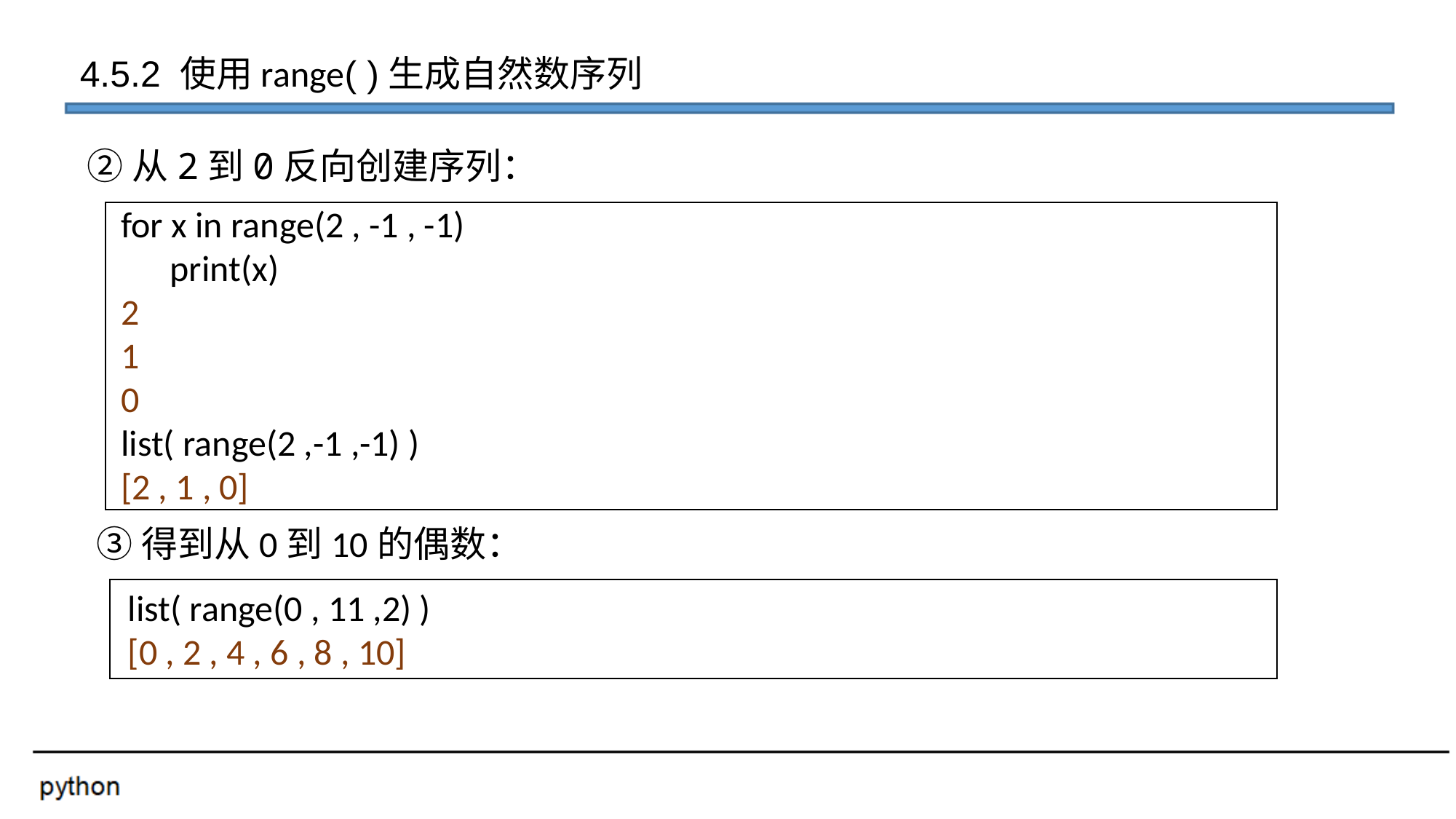

4.5.2 使用range( )生成自然数序列
②从2到0反向创建序列：
for x in range(2 , -1 , -1)
      print(x)
2
1
0
list( range(2 ,-1 ,-1) )
[2 , 1 , 0]

③得到从0到10的偶数：

list( range(0 , 11 ,2) )
[0 , 2 , 4 , 6 , 8 , 10]
25